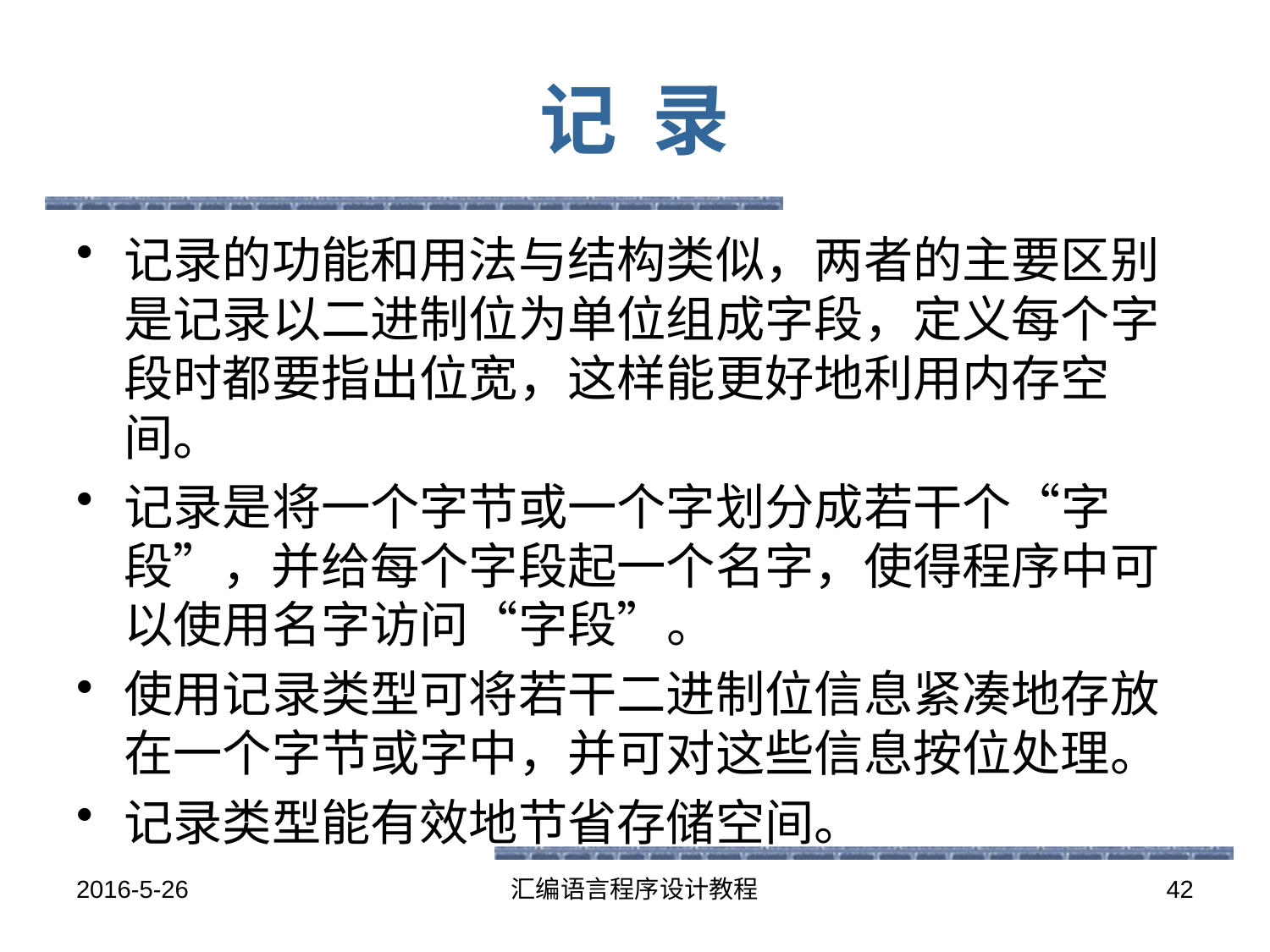

# 记  录
记录的功能和用法与结构类似，两者的主要区别是记录以二进制位为单位组成字段，定义每个字段时都要指出位宽，这样能更好地利用内存空间。
记录是将一个字节或一个字划分成若干个“字段”，并给每个字段起一个名字，使得程序中可以使用名字访问“字段”。
使用记录类型可将若干二进制位信息紧凑地存放在一个字节或字中，并可对这些信息按位处理。
记录类型能有效地节省存储空间。
2016-5-26
汇编语言程序设计教程
42